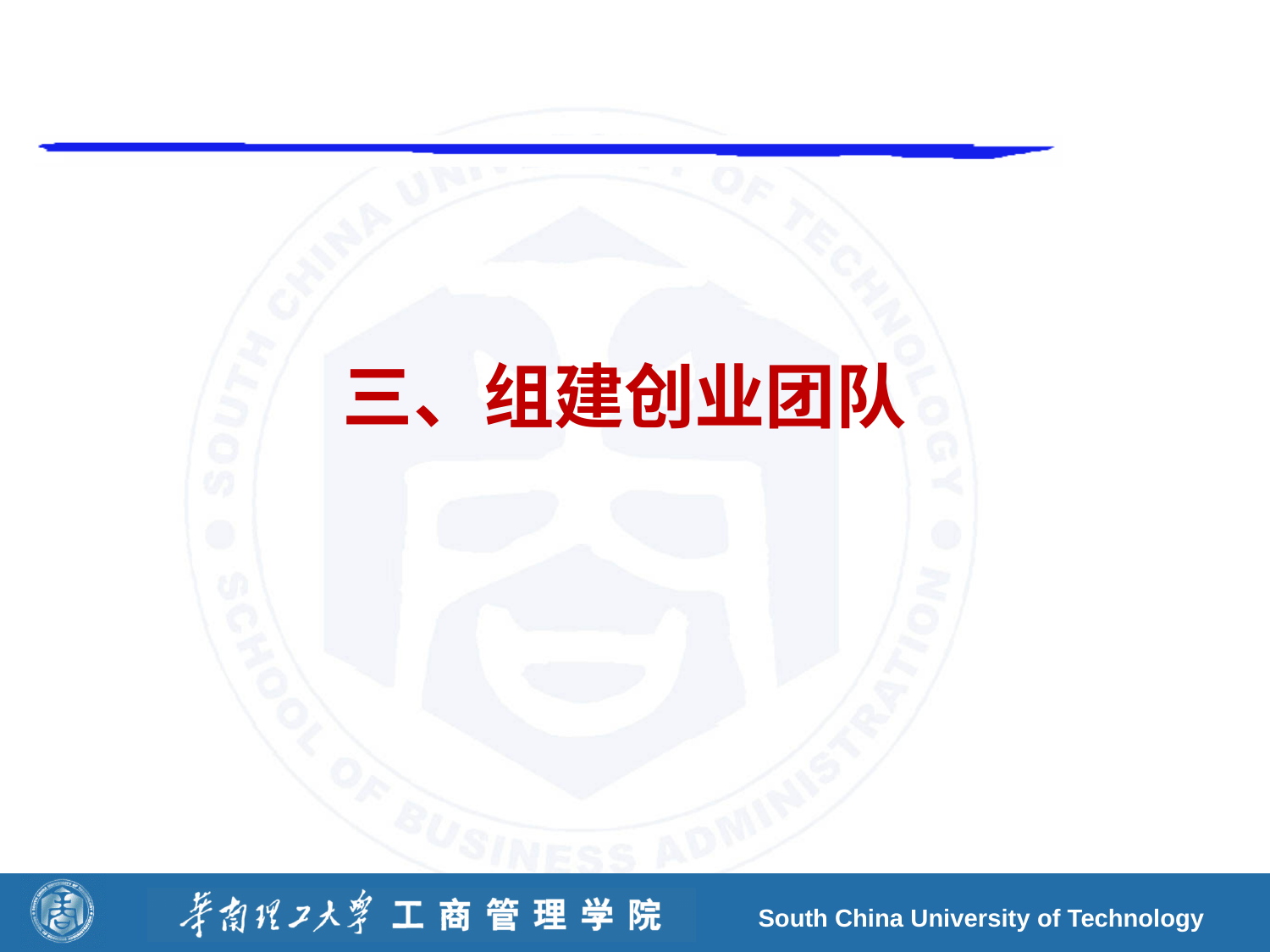

# 三、组建创业团队
South China University of Technology